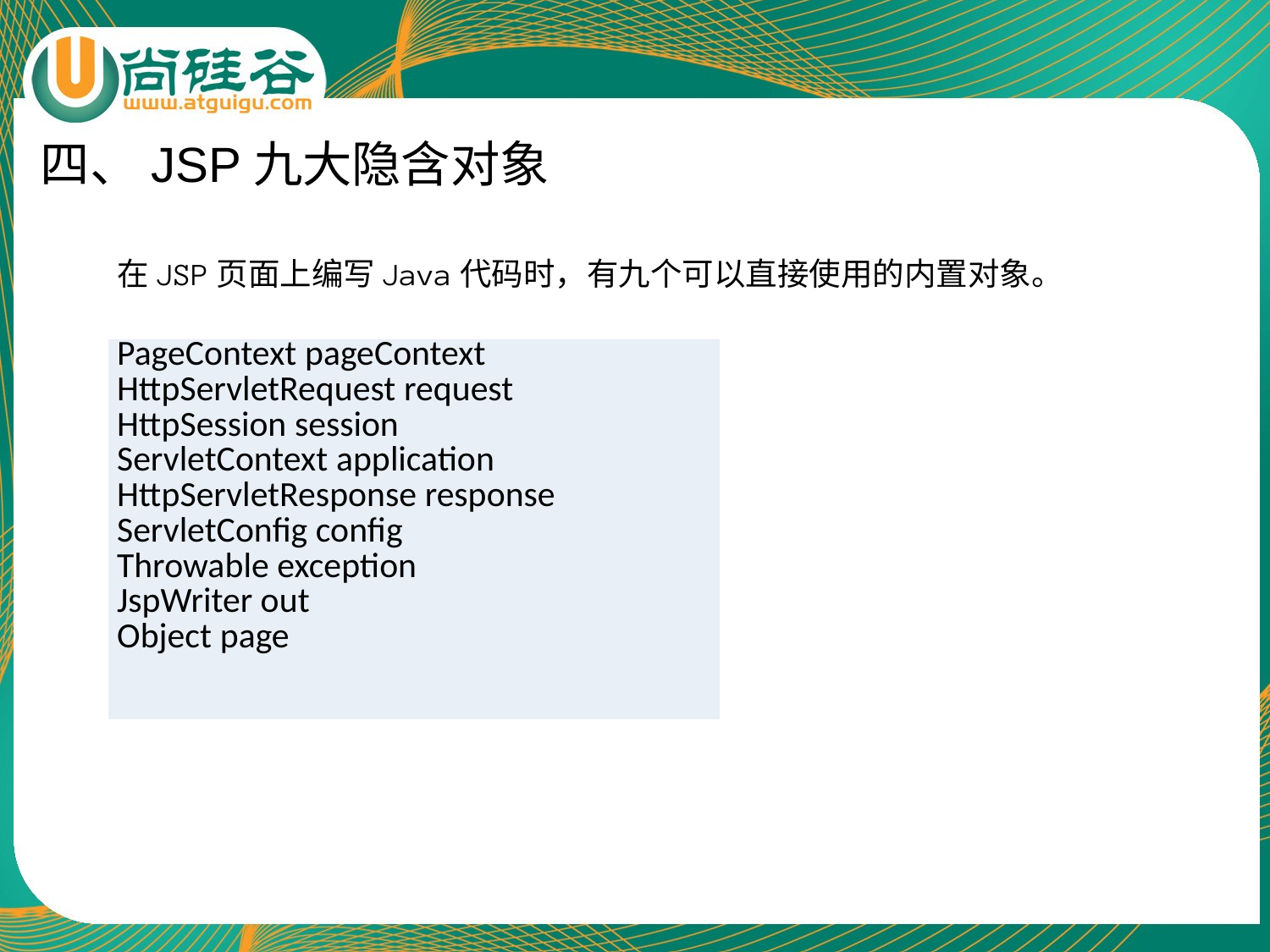

四、JSP九大隐含对象
在JSP页面上编写Java代码时，有九个可以直接使用的内置对象。
| PageContext pageContext HttpServletRequest request HttpSession session ServletContext application HttpServletResponse response ServletConfig config Throwable exception JspWriter out Object page |
| --- |